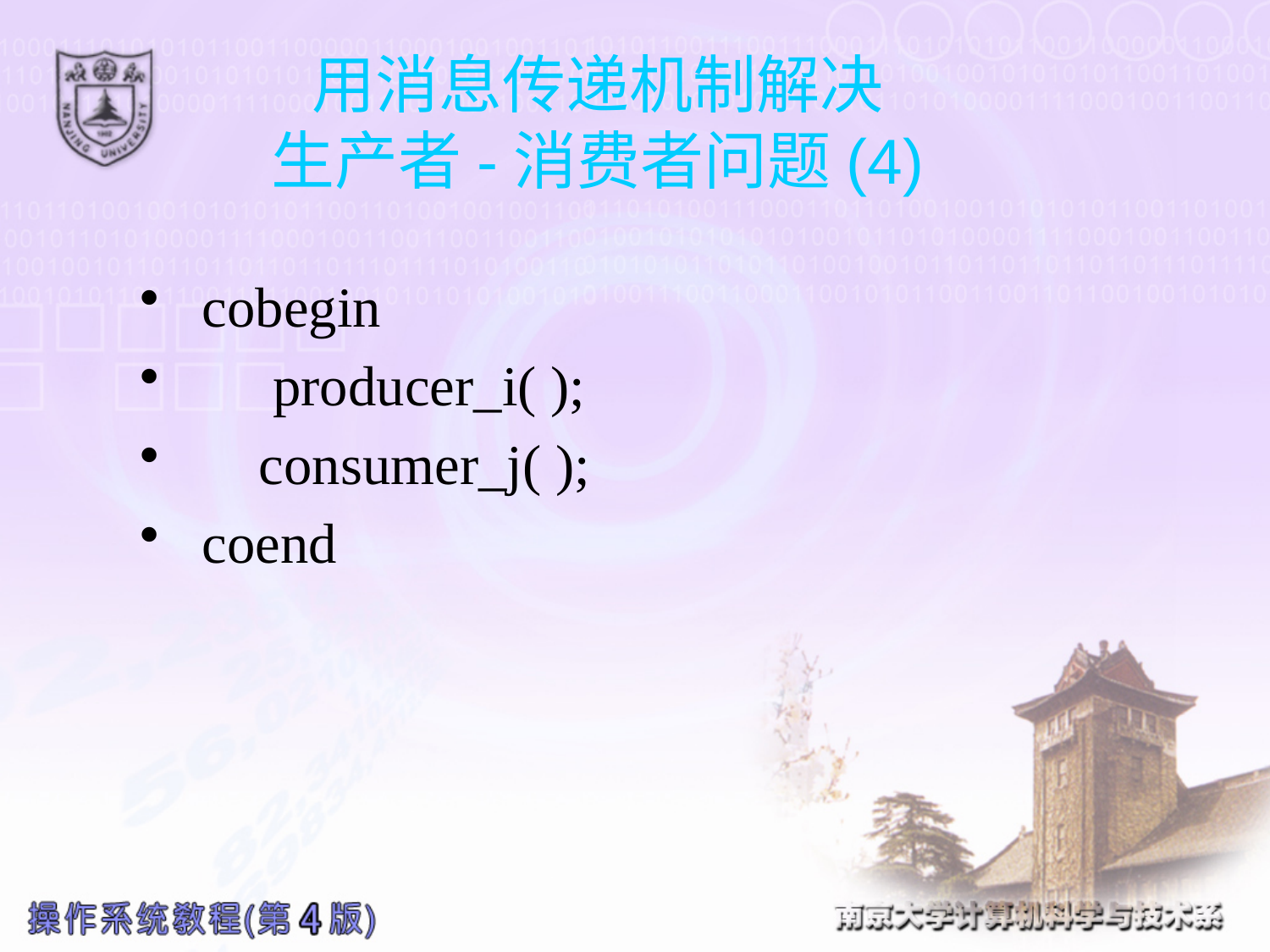

# 用消息传递机制解决 生产者-消费者问题(4)

 cobegin
      producer_i( );
     consumer_j( );
 coend